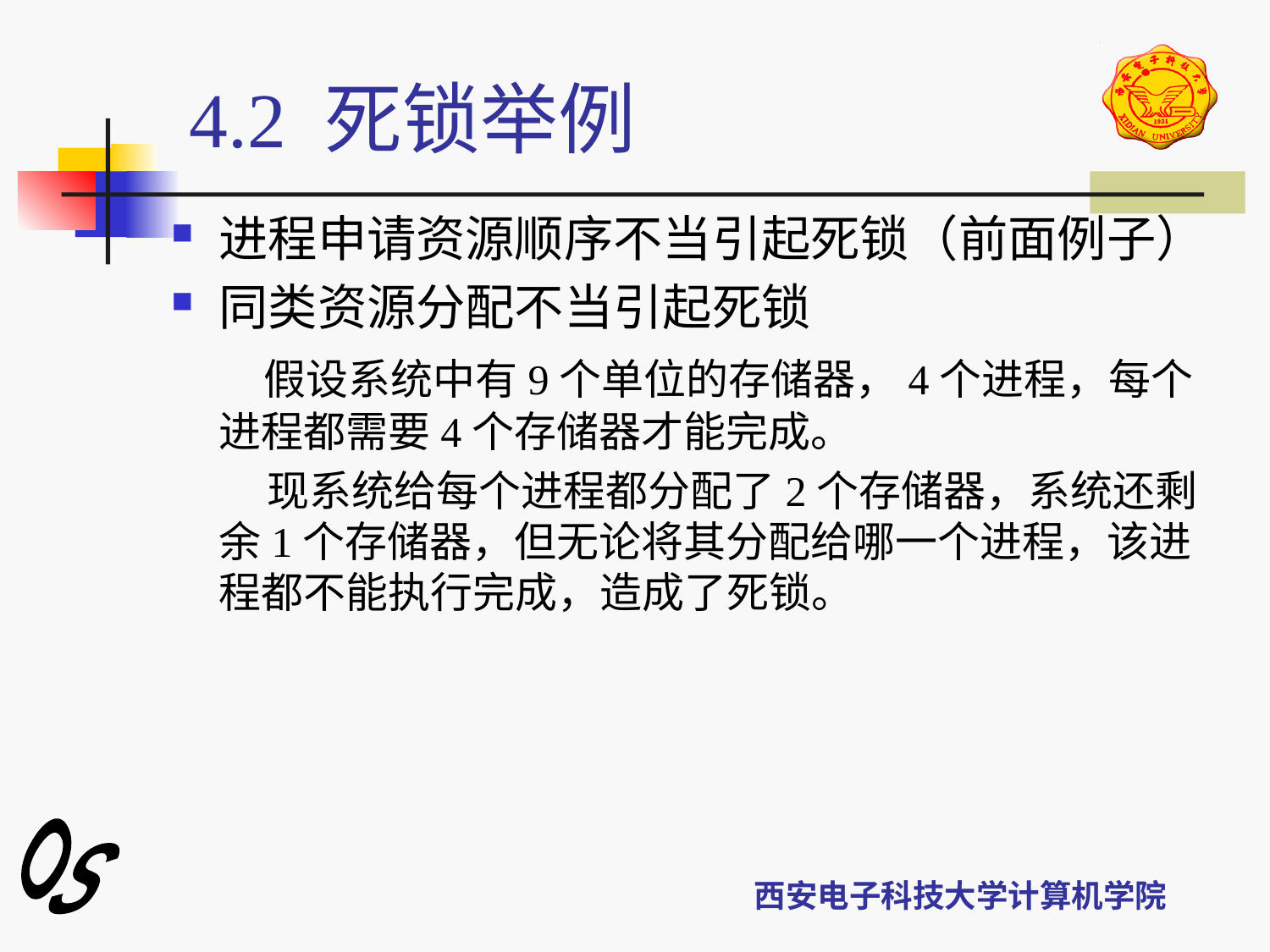

# 4.2 死锁举例
进程申请资源顺序不当引起死锁（前面例子）
同类资源分配不当引起死锁
	   假设系统中有9个单位的存储器，4个进程，每个进程都需要4个存储器才能完成。
	    现系统给每个进程都分配了2个存储器，系统还剩余1个存储器，但无论将其分配给哪一个进程，该进程都不能执行完成，造成了死锁。
8